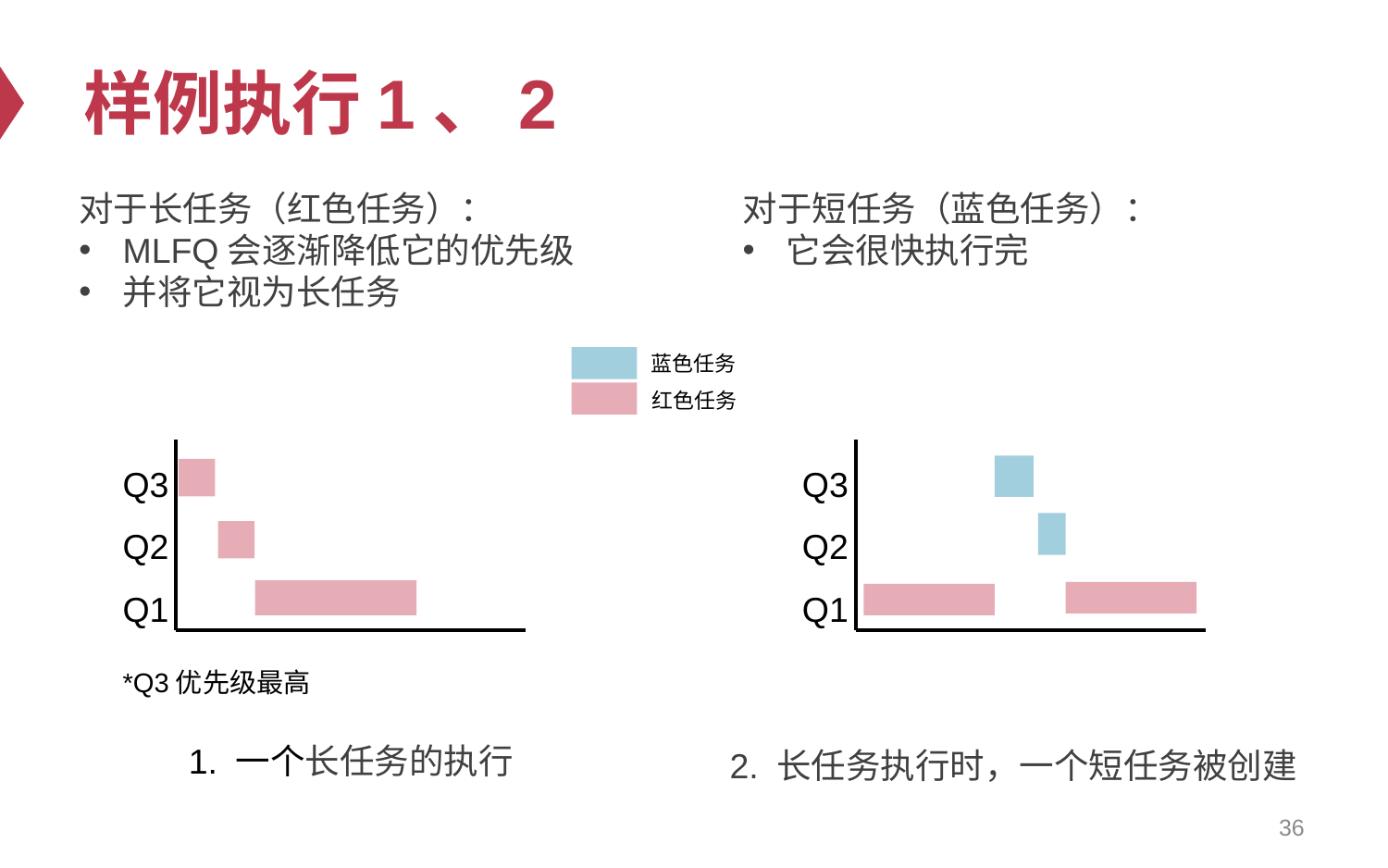

# 样例执行1、2
对于长任务（红色任务）：
MLFQ会逐渐降低它的优先级
并将它视为长任务
对于短任务（蓝色任务）：
它会很快执行完
蓝色任务

红色任务

Q3
Q2
Q1
Q3
Q2
Q1

*Q3优先级最高
1. 一个长任务的执行
2. 长任务执行时，一个短任务被创建
36